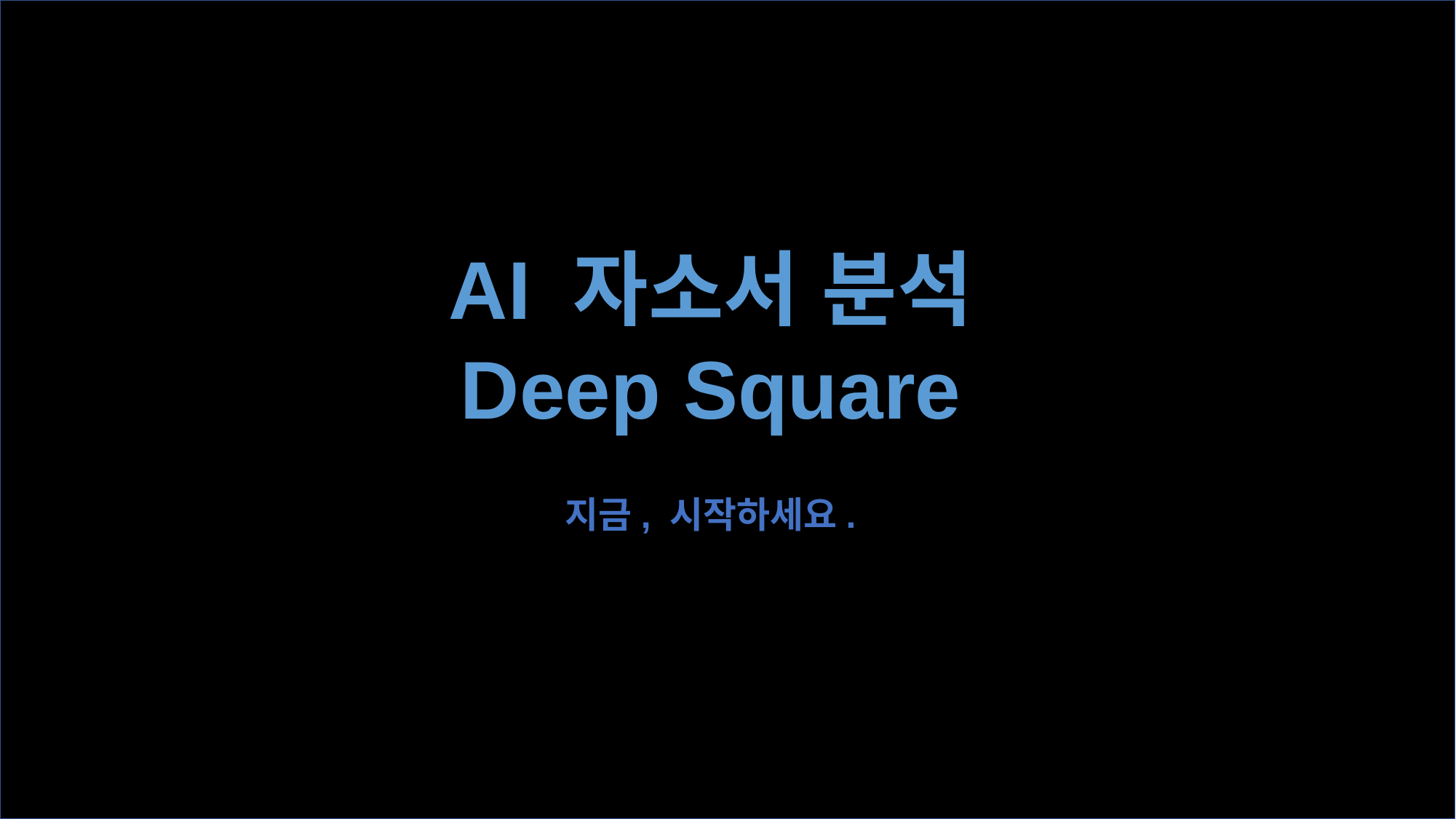

AI 자소서 분석
Deep Square
지금, 시작하세요.